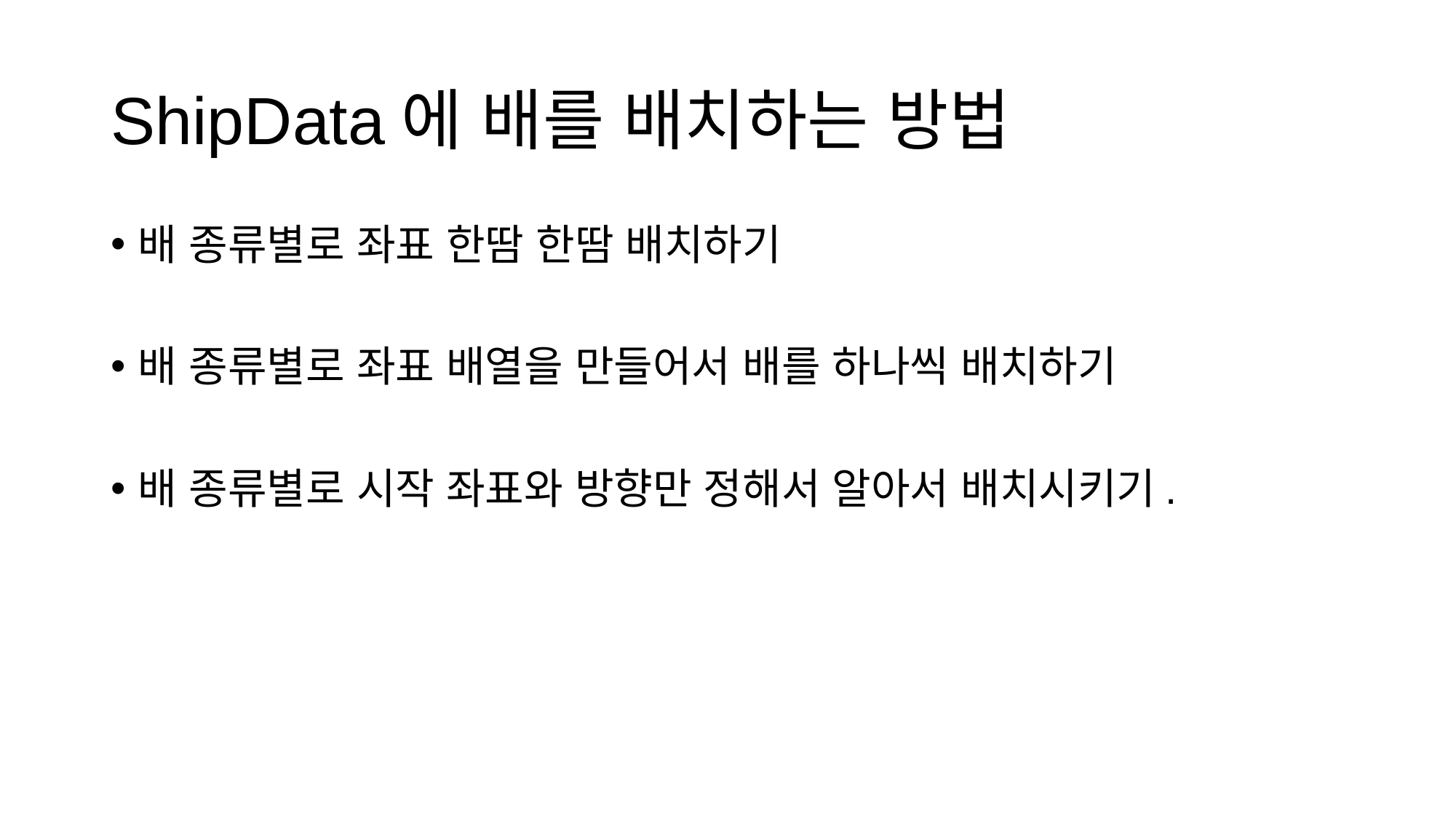

# ShipData에 배를 배치하는 방법
배 종류별로 좌표 한땀 한땀 배치하기

배 종류별로 좌표 배열을 만들어서 배를 하나씩 배치하기

배 종류별로 시작 좌표와 방향만 정해서 알아서 배치시키기.